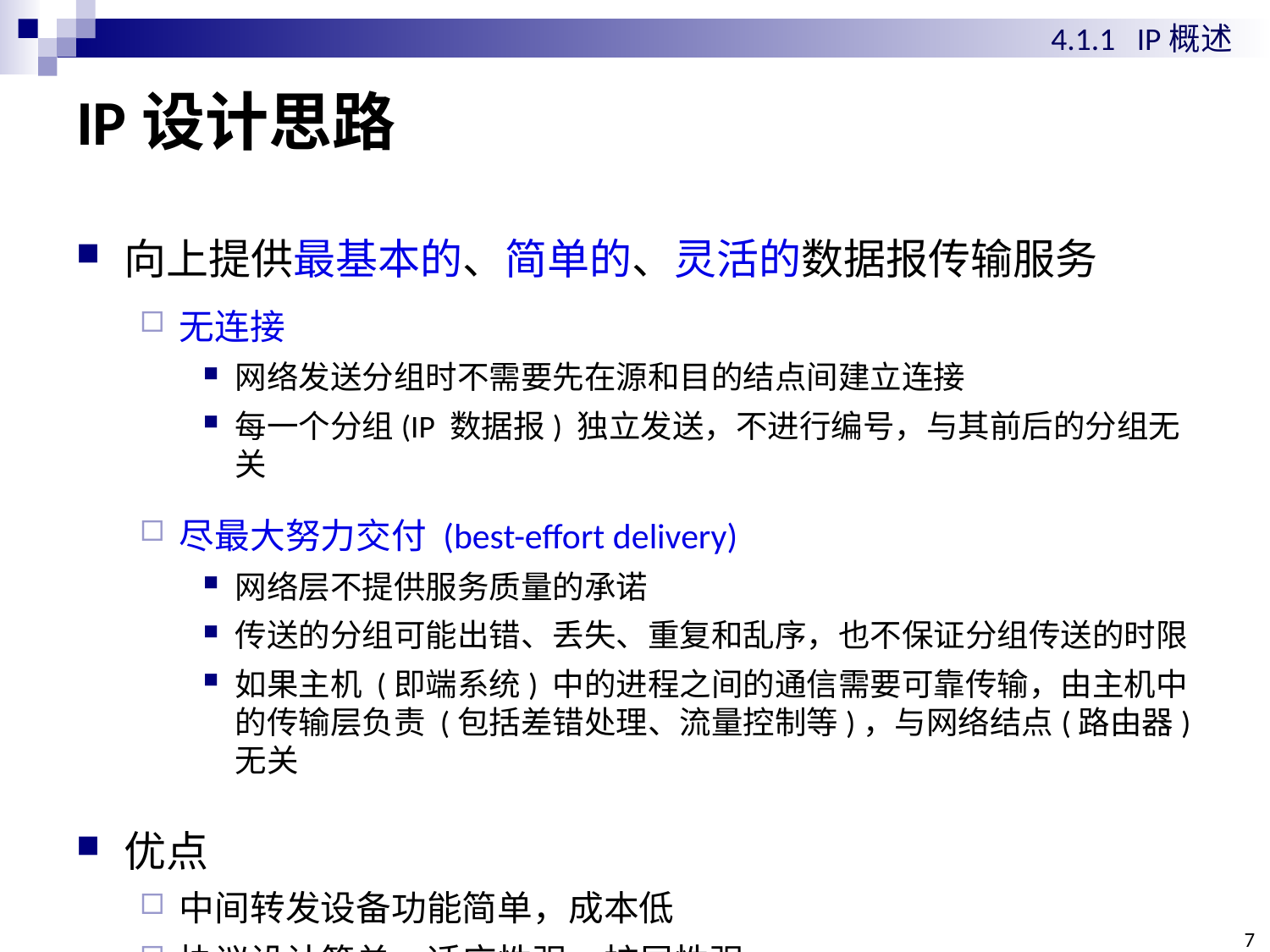

4.1.1   IP概述
# IP设计思路
向上提供最基本的、简单的、灵活的数据报传输服务
无连接
网络发送分组时不需要先在源和目的结点间建立连接
每一个分组(IP 数据报) 独立发送，不进行编号，与其前后的分组无关
尽最大努力交付 (best-effort delivery)
网络层不提供服务质量的承诺
传送的分组可能出错、丢失、重复和乱序，也不保证分组传送的时限
如果主机 (即端系统) 中的进程之间的通信需要可靠传输，由主机中的传输层负责 (包括差错处理、流量控制等)，与网络结点(路由器)无关
优点
中间转发设备功能简单，成本低
协议设计简单，适应性强，扩展性强
7